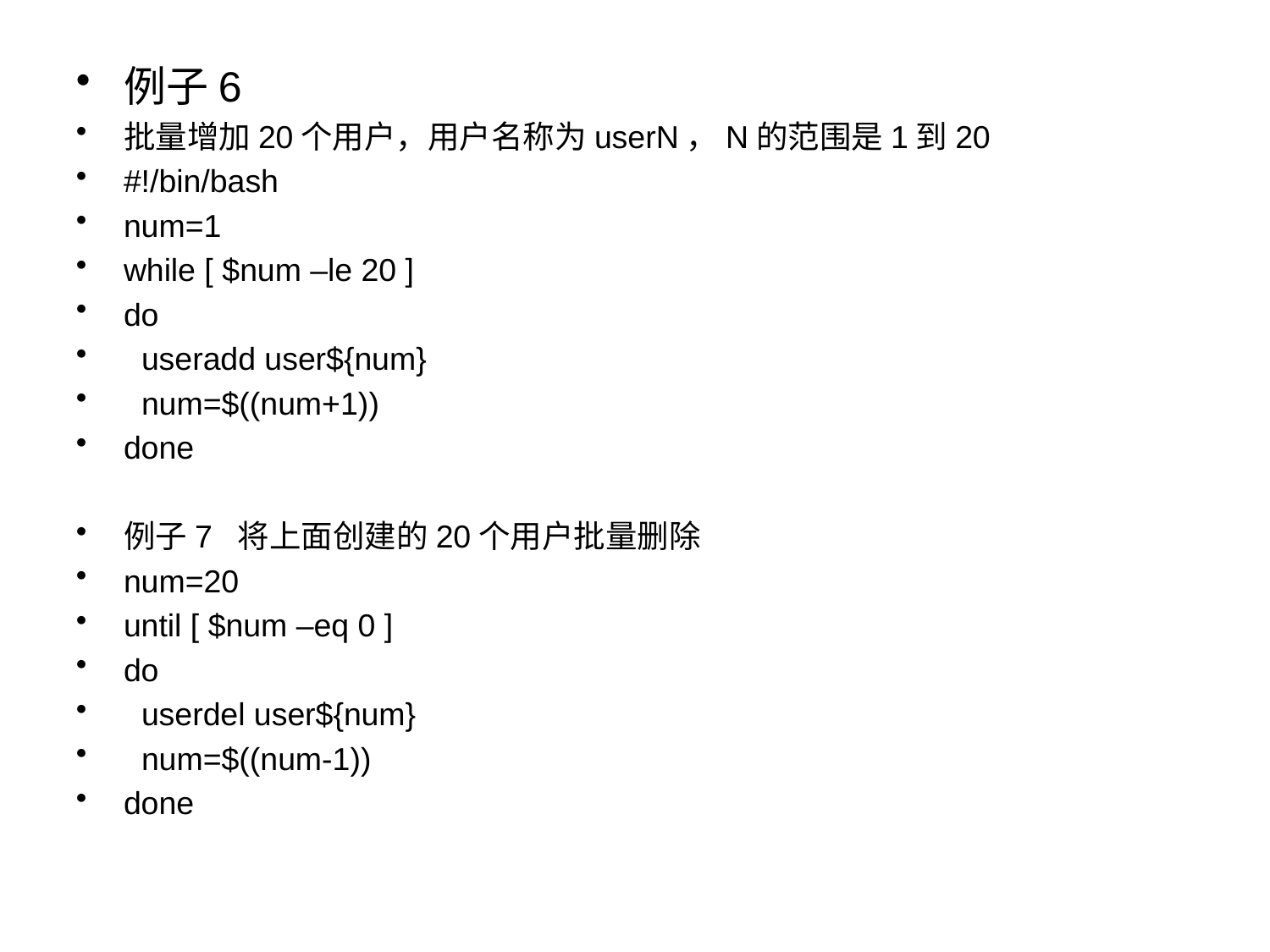

例子6
批量增加20个用户，用户名称为userN，N的范围是1到20
#!/bin/bash
num=1
while [ $num –le 20 ]
do
  useradd user${num}
  num=$((num+1))
done

例子7  将上面创建的20个用户批量删除
num=20
until [ $num –eq 0 ]
do
  userdel user${num}
  num=$((num-1))
done